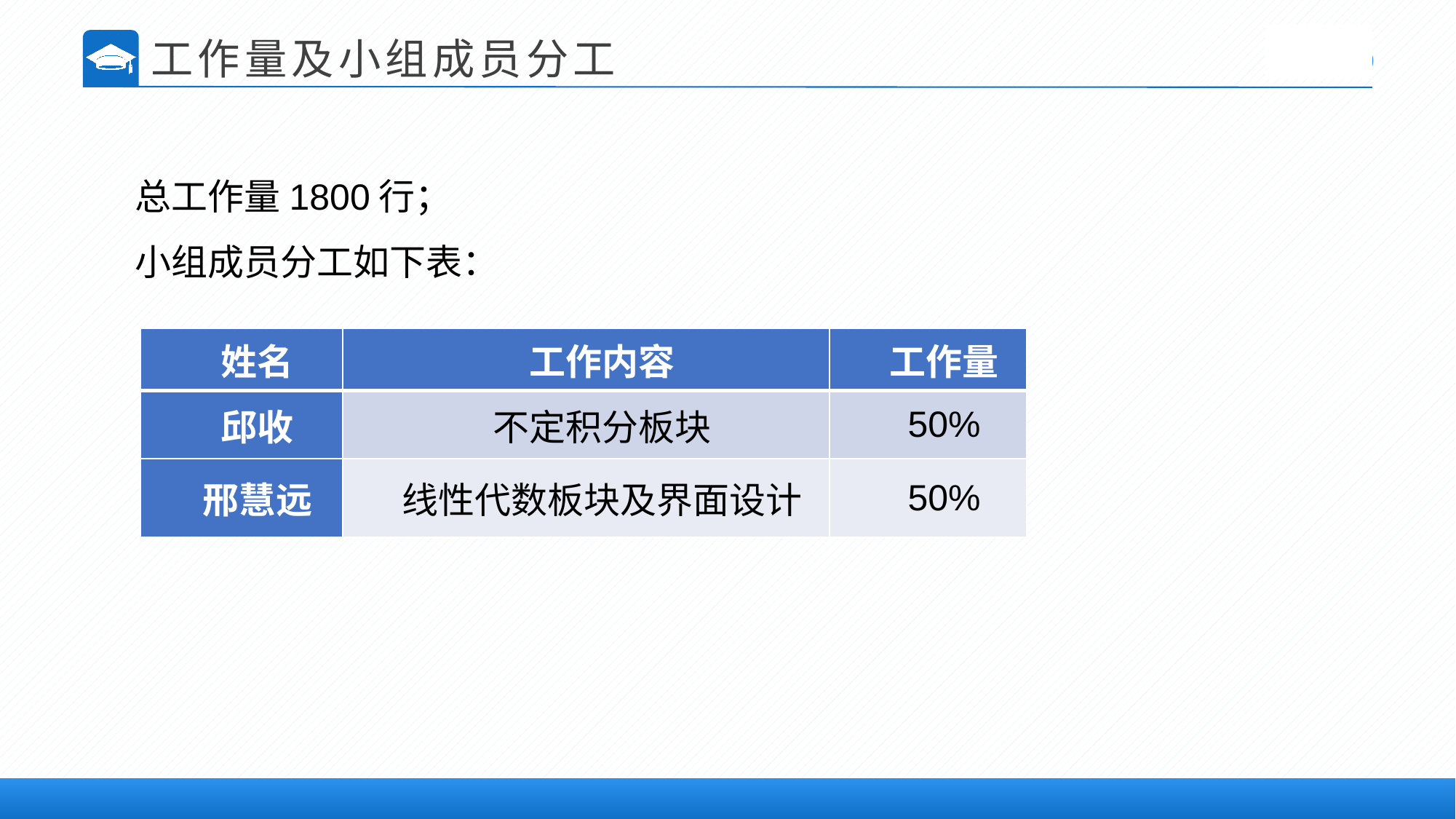

工作量及小组成员分工
总工作量1800行；
小组成员分工如下表：
| 姓名 | 工作内容 | 工作量 |
| --- | --- | --- |
| 邱收 | 不定积分板块 | 50% |
| 邢慧远 | 线性代数板块及界面设计 | 50% |